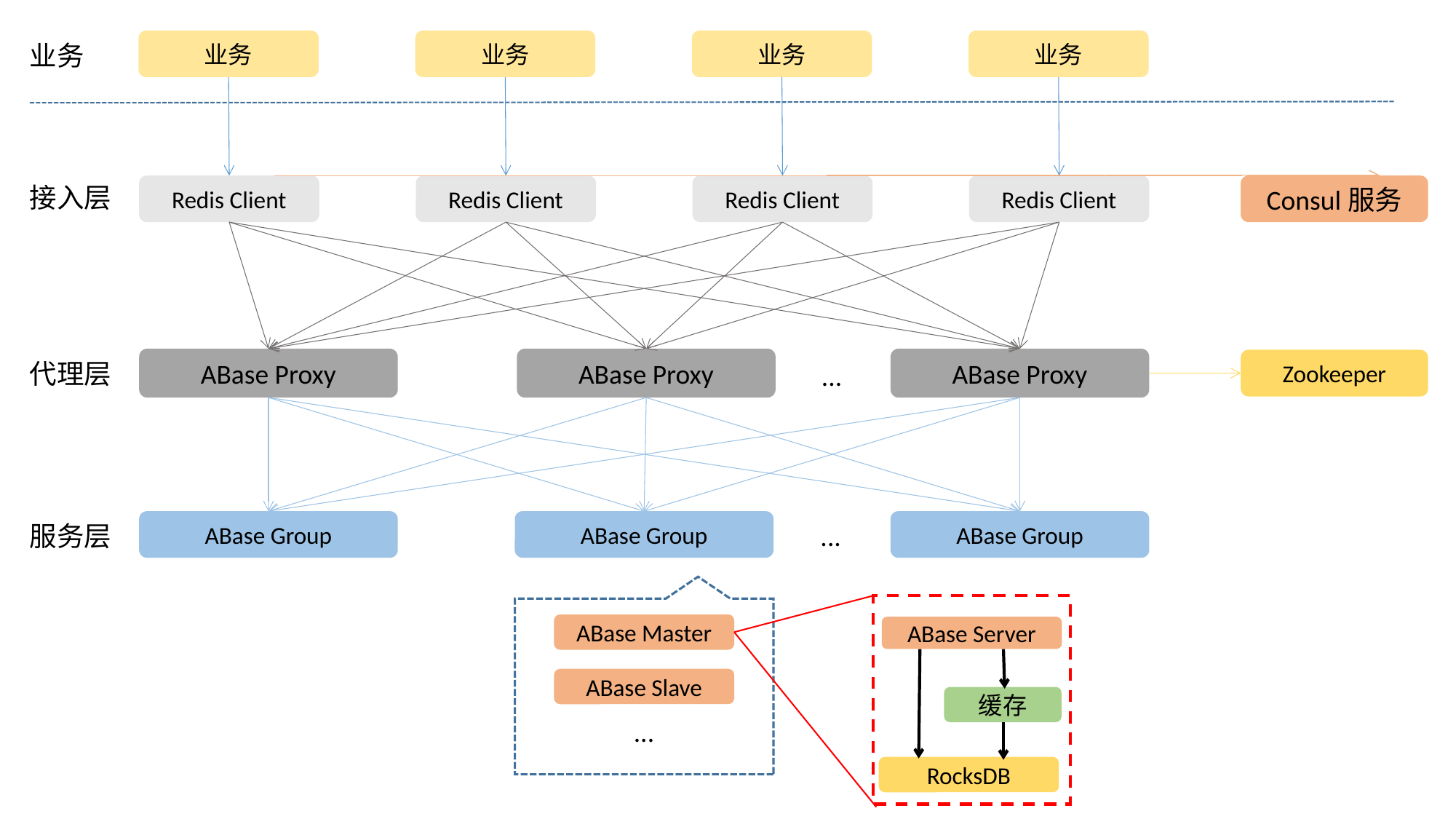

业务
业务
业务
业务
业务
接入层
Consul服务
Redis Client
Redis Client
Redis Client
Redis Client
ABase Proxy
ABase Proxy
ABase Proxy
Zookeeper
代理层
...
ABase Group
ABase Group
ABase Group
服务层
...

ABase Master
ABase Server
ABase Slave
缓存
...
RocksDB